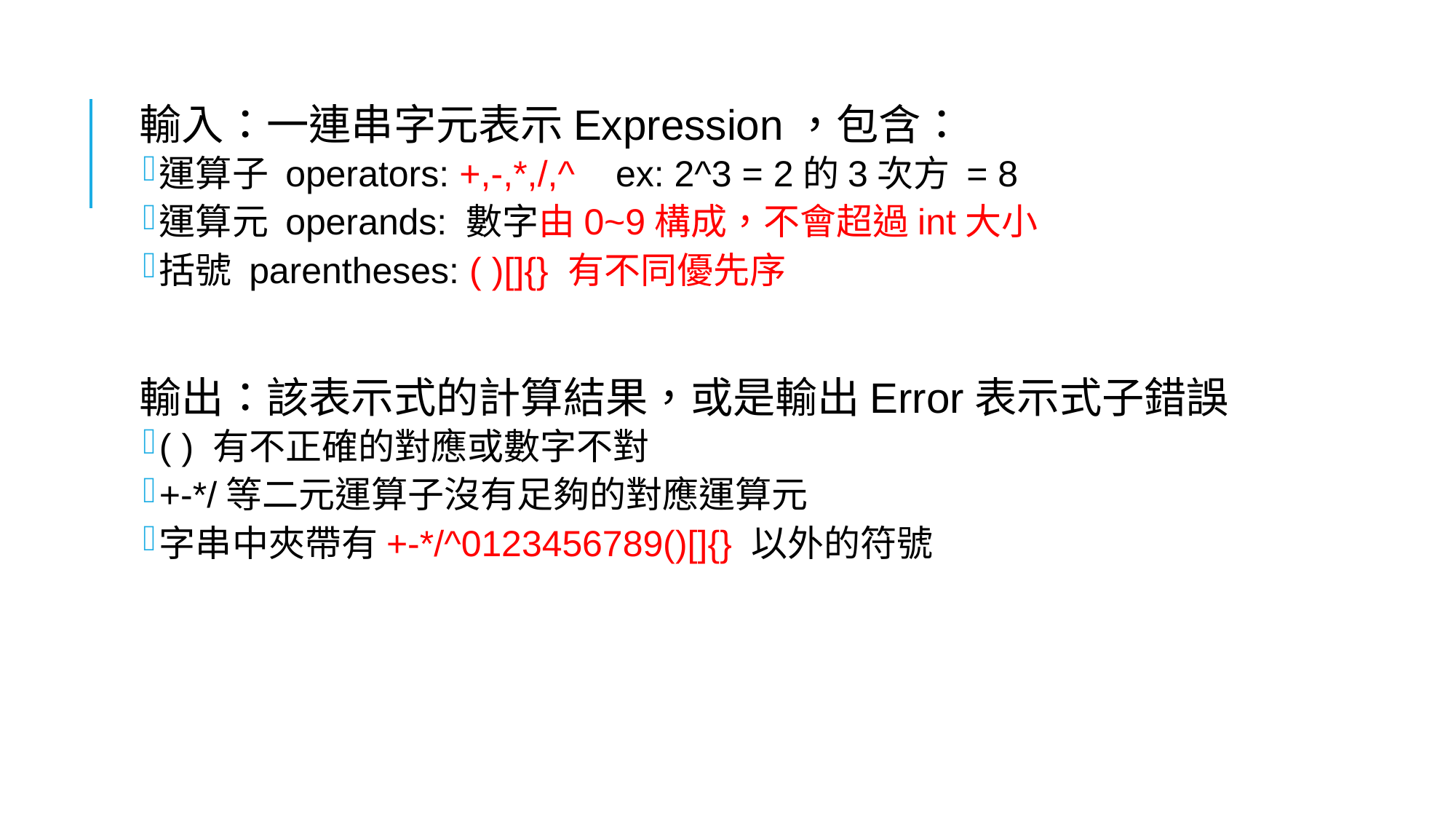

輸入：一連串字元表示Expression，包含：
運算子 operators: +,-,*,/,^    ex: 2^3 = 2的3次方 = 8
運算元 operands: 數字由0~9構成，不會超過int大小
括號 parentheses: ( )[]{} 有不同優先序

輸出：該表示式的計算結果，或是輸出Error表示式子錯誤
( ) 有不正確的對應或數字不對
+-*/等二元運算子沒有足夠的對應運算元
字串中夾帶有+-*/^0123456789()[]{} 以外的符號